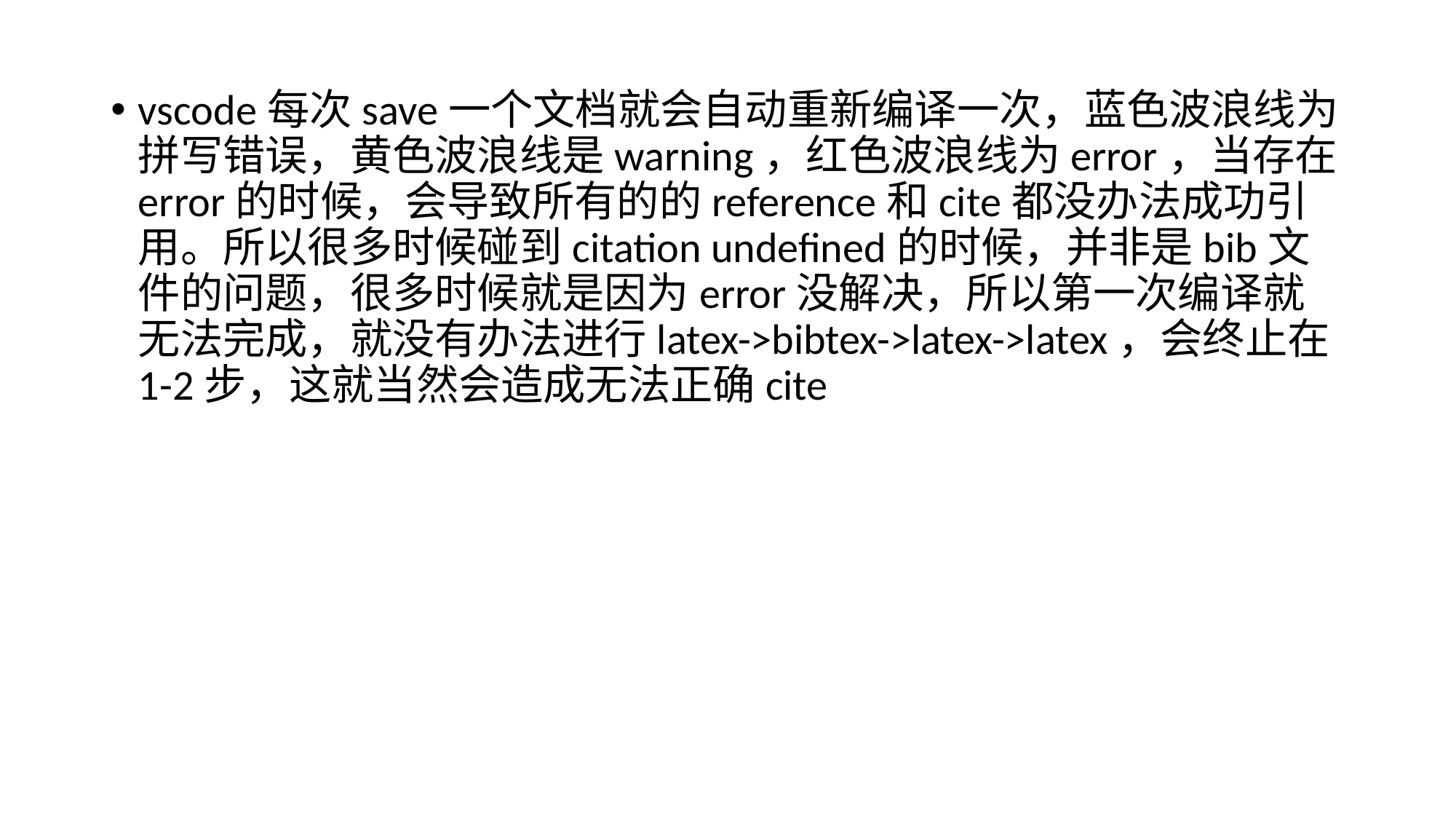

vscode每次save一个文档就会自动重新编译一次，蓝色波浪线为拼写错误，黄色波浪线是warning，红色波浪线为error，当存在error的时候，会导致所有的的reference和cite都没办法成功引用。所以很多时候碰到citation undefined的时候，并非是bib文件的问题，很多时候就是因为error没解决，所以第一次编译就无法完成，就没有办法进行latex->bibtex->latex->latex，会终止在1-2步，这就当然会造成无法正确cite